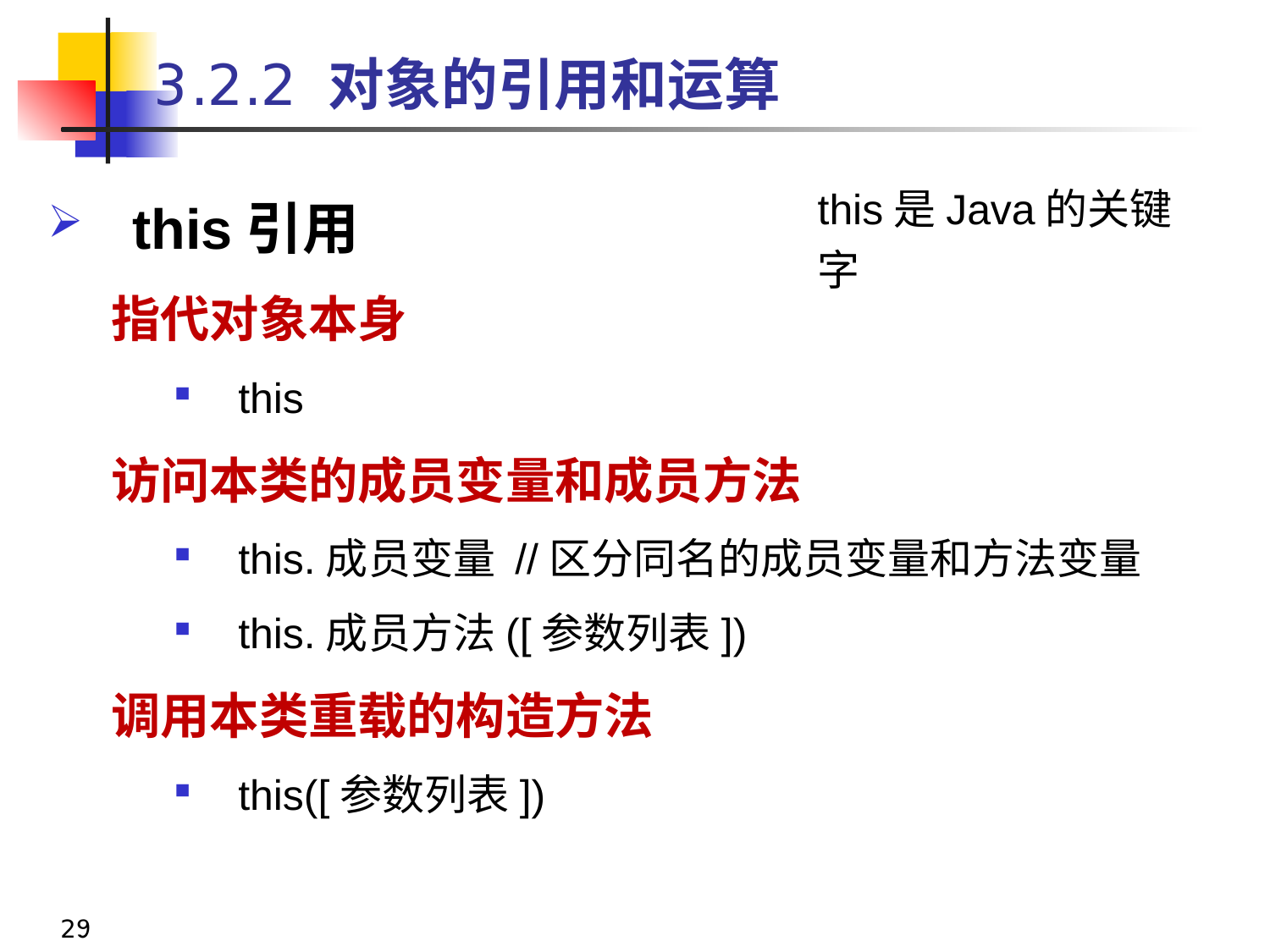

# 3.2.2 对象的引用和运算
this引用
指代对象本身
this
访问本类的成员变量和成员方法
this.成员变量 //区分同名的成员变量和方法变量
this.成员方法([参数列表])
调用本类重载的构造方法
this([参数列表])
this是Java的关键字
29